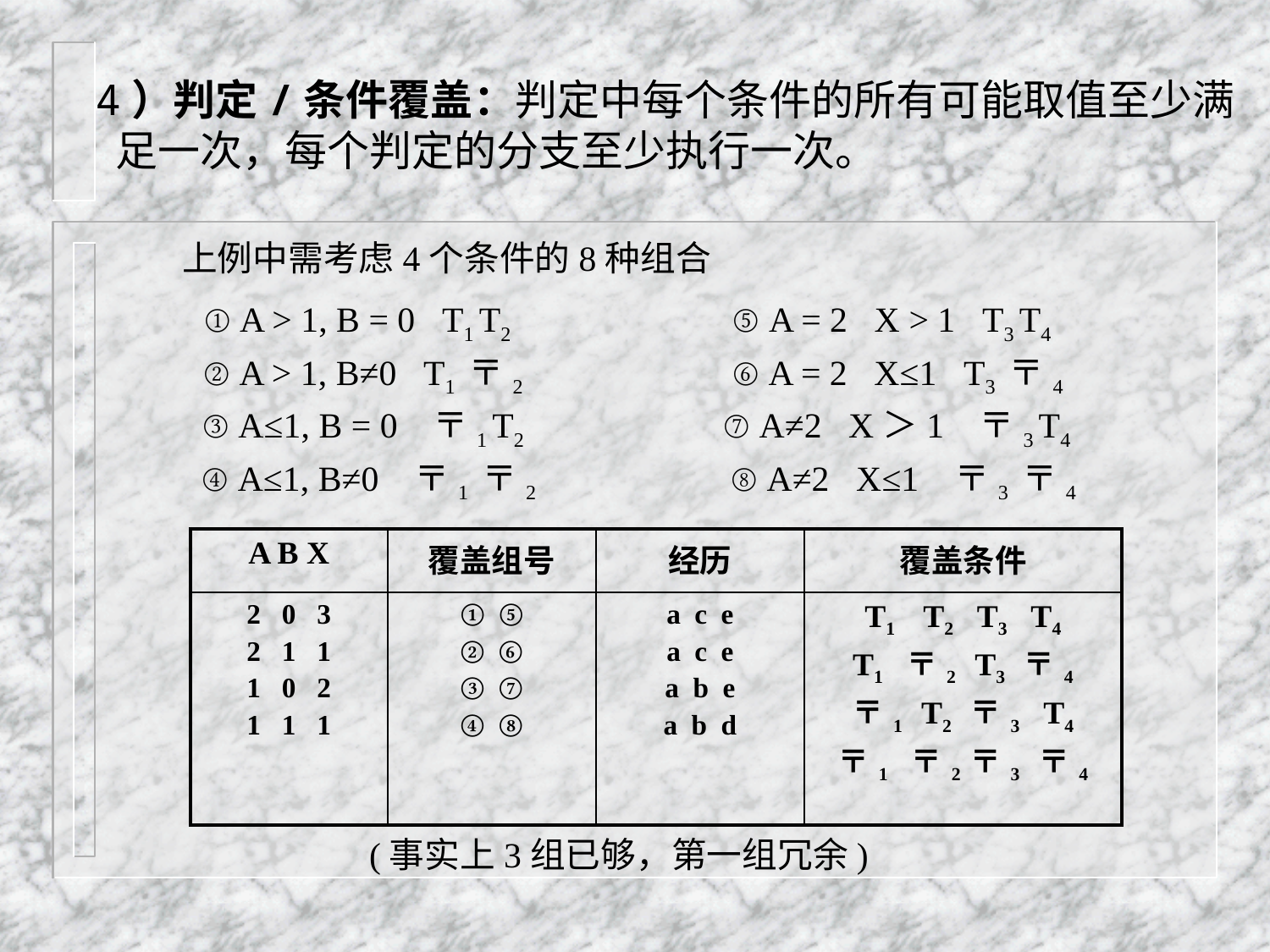

4）判定/条件覆盖：判定中每个条件的所有可能取值至少满
 足一次，每个判定的分支至少执行一次。
上例中需考虑4个条件的8种组合
① A > 1, B = 0   T1 T2
⑤ A = 2   X > 1   T3 T4
② A > 1, B≠0   T1 〒2
⑥ A = 2   X≤1   T3 〒4
③ A≤1, B = 0   〒1 T2
⑦ A≠2   X＞1   〒3 T4
④ A≤1, B≠0   〒1 〒2
⑧ A≠2   X≤1   〒3 〒4
| A B X | 覆盖组号 | 经历 | 覆盖条件 |
| --- | --- | --- | --- |
| 2 0 3 2 1 1 1 0 2 1 1 1 | ① ⑤ ② ⑥ ③ ⑦ ④ ⑧ | a c e a c e a b e a b d | T1 T2 T3 T4 T1 〒2 T3 〒4 〒1 T2 〒3 T4 〒1 〒2 〒3 〒4 |
(事实上3组已够，第一组冗余)